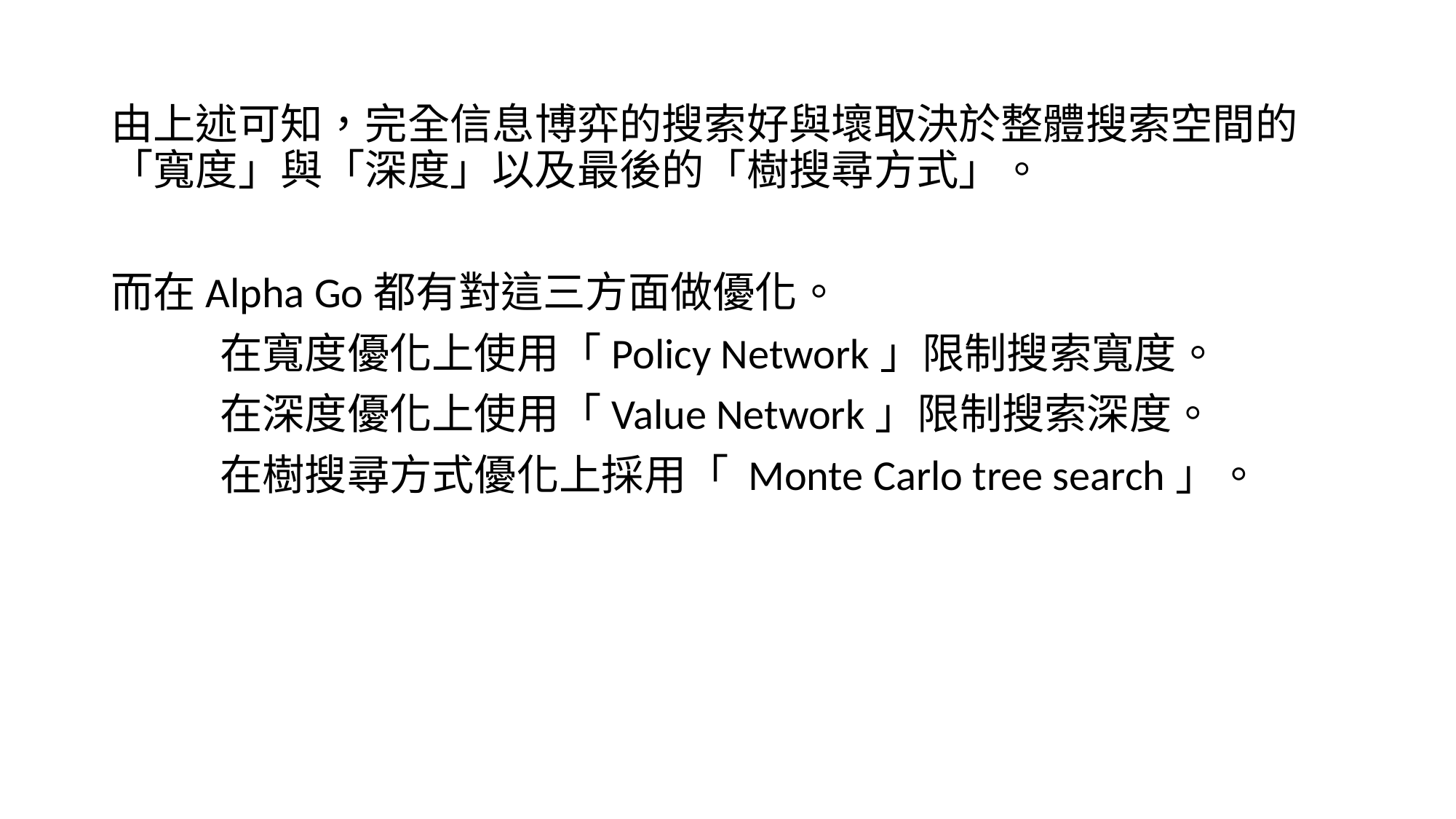

由上述可知，完全信息博弈的搜索好與壞取決於整體搜索空間的「寬度」與「深度」以及最後的「樹搜尋方式」。

而在Alpha Go都有對這三方面做優化。
	在寬度優化上使用「Policy Network」限制搜索寬度。
	在深度優化上使用「Value Network」限制搜索深度。
	在樹搜尋方式優化上採用「 Monte Carlo tree search」。